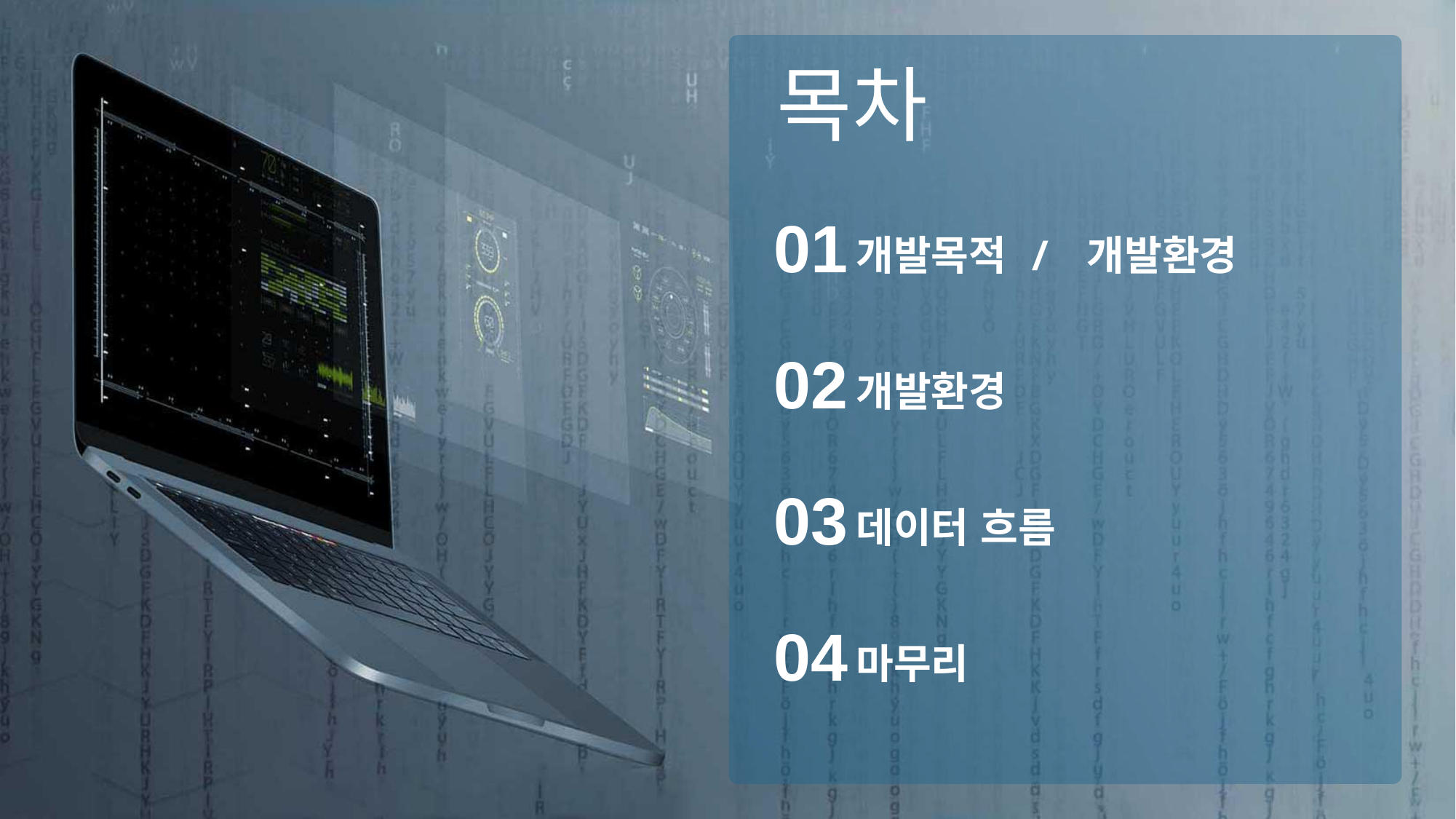

목차
01
개발목적 / 개발환경
02
개발환경
03
데이터 흐름
04
마무리